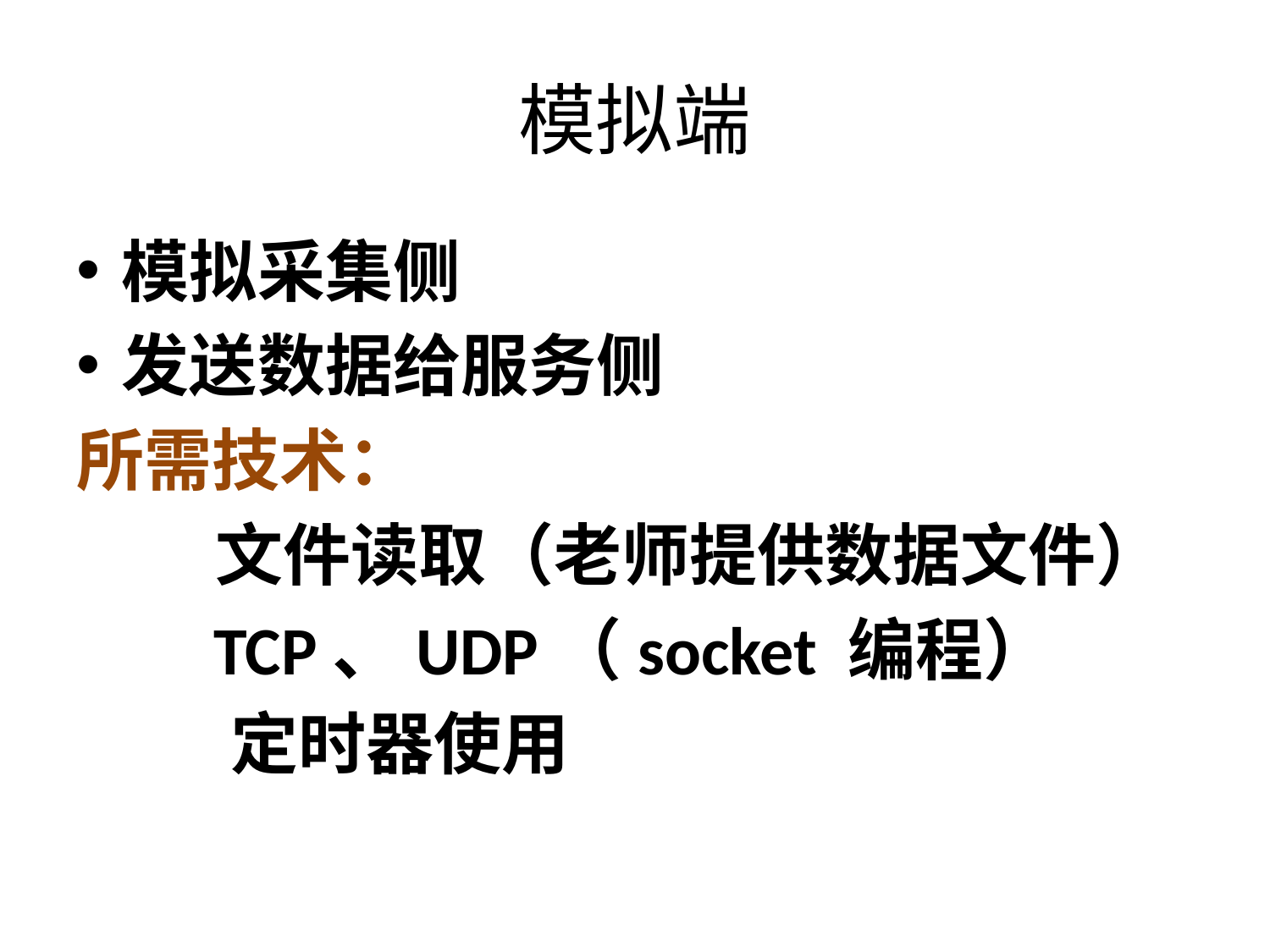

# 模拟端
模拟采集侧
发送数据给服务侧
所需技术：
        文件读取（老师提供数据文件）
         TCP、UDP（socket 编程）
         定时器使用